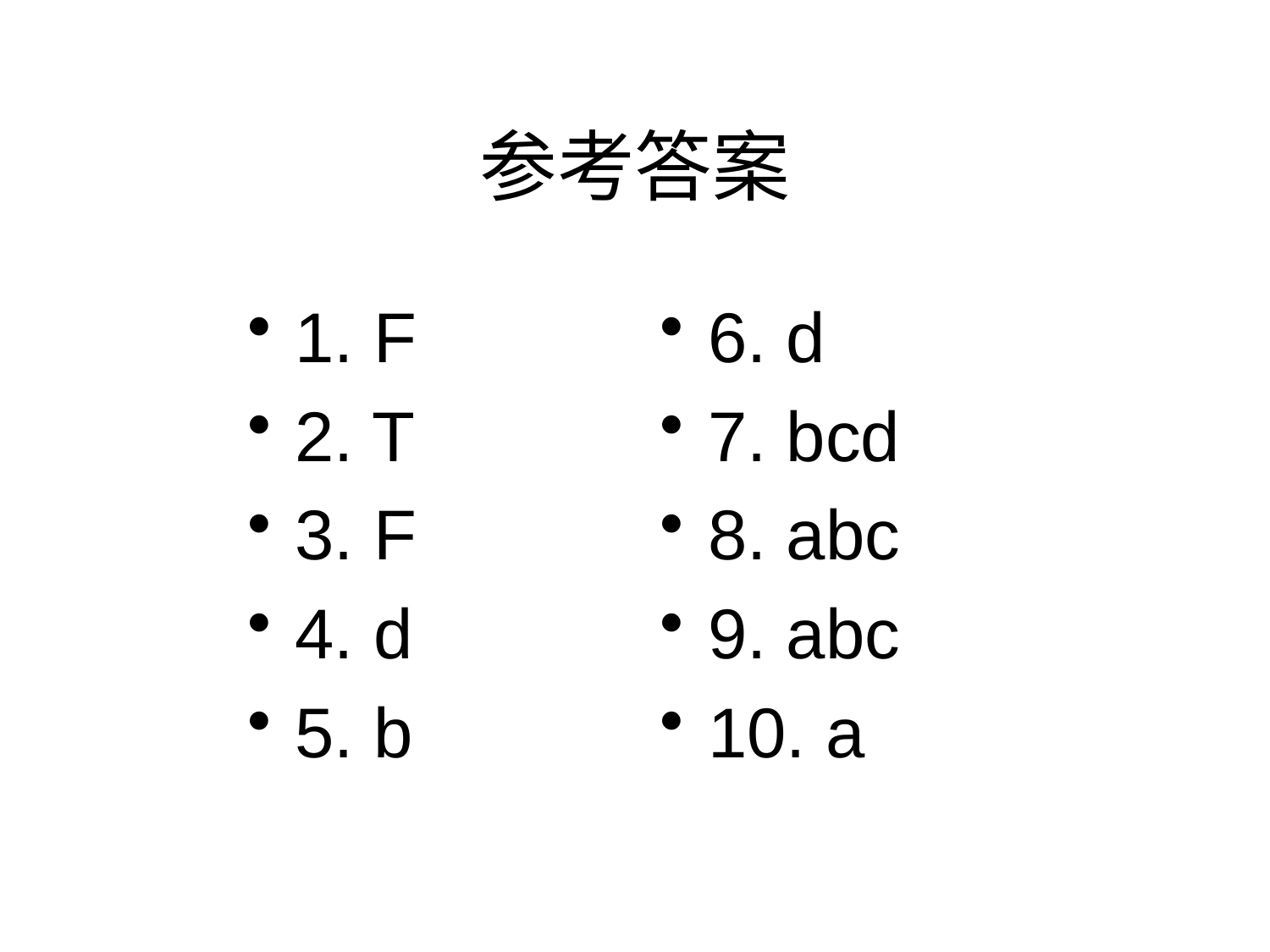

# 参考答案
1. F
2. T
3. F
4. d
5. b
6. d
7. bcd
8. abc
9. abc
10. a